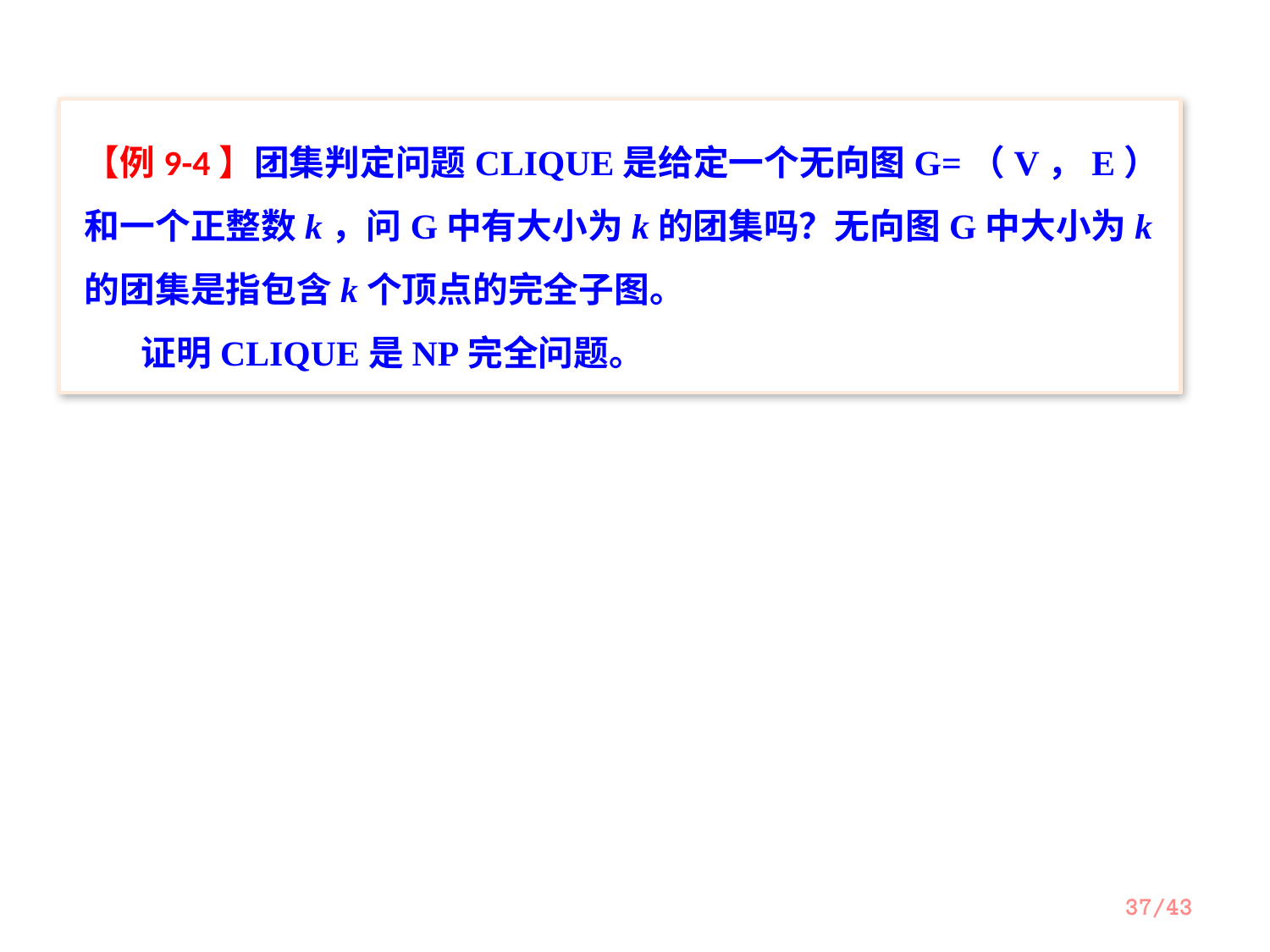

【例9-4】团集判定问题CLIQUE是给定一个无向图G=（V，E）和一个正整数k，问G中有大小为k的团集吗？无向图G中大小为k的团集是指包含k个顶点的完全子图。
      证明CLIQUE是NP完全问题。
37/43